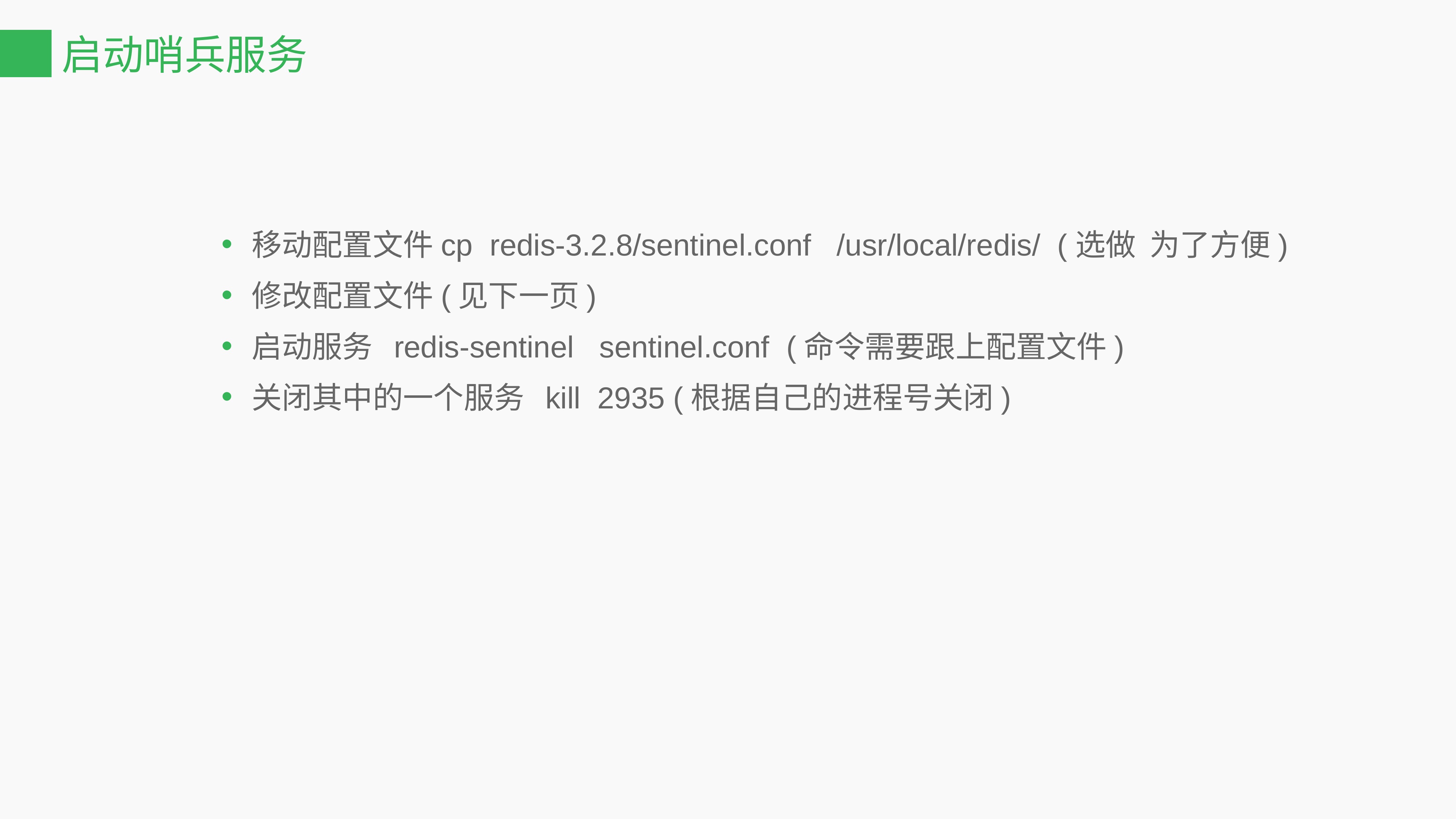

# 启动哨兵服务
移动配置文件cp  redis-3.2.8/sentinel.conf   /usr/local/redis/  (选做  为了方便)
修改配置文件(见下一页)
启动服务  redis-sentinel   sentinel.conf  (命令需要跟上配置文件)
关闭其中的一个服务  kill  2935 (根据自己的进程号关闭)